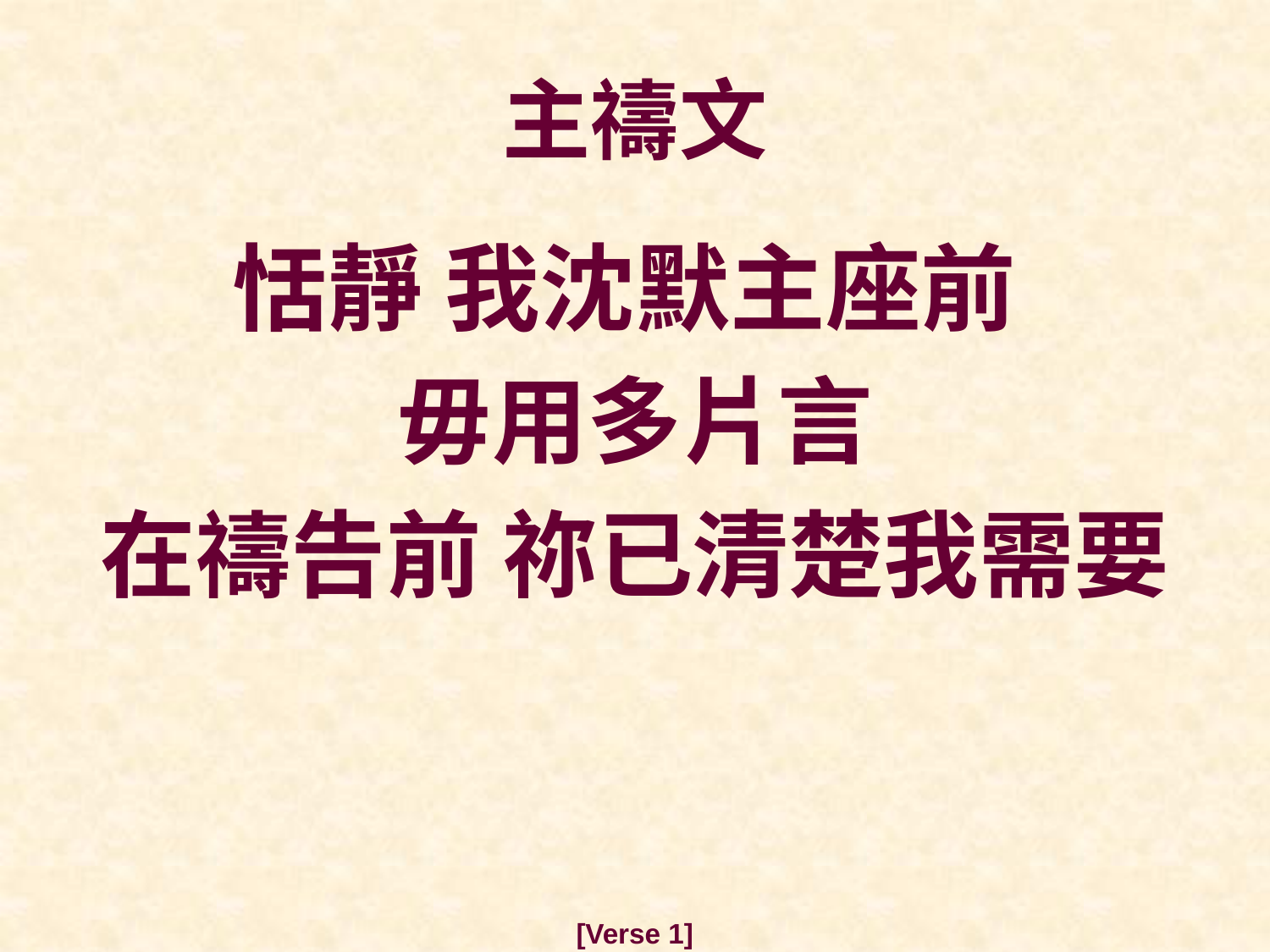

# 主禱文
恬靜 我沈默主座前
毋用多片言
在禱告前 祢已清楚我需要

[Verse 1]